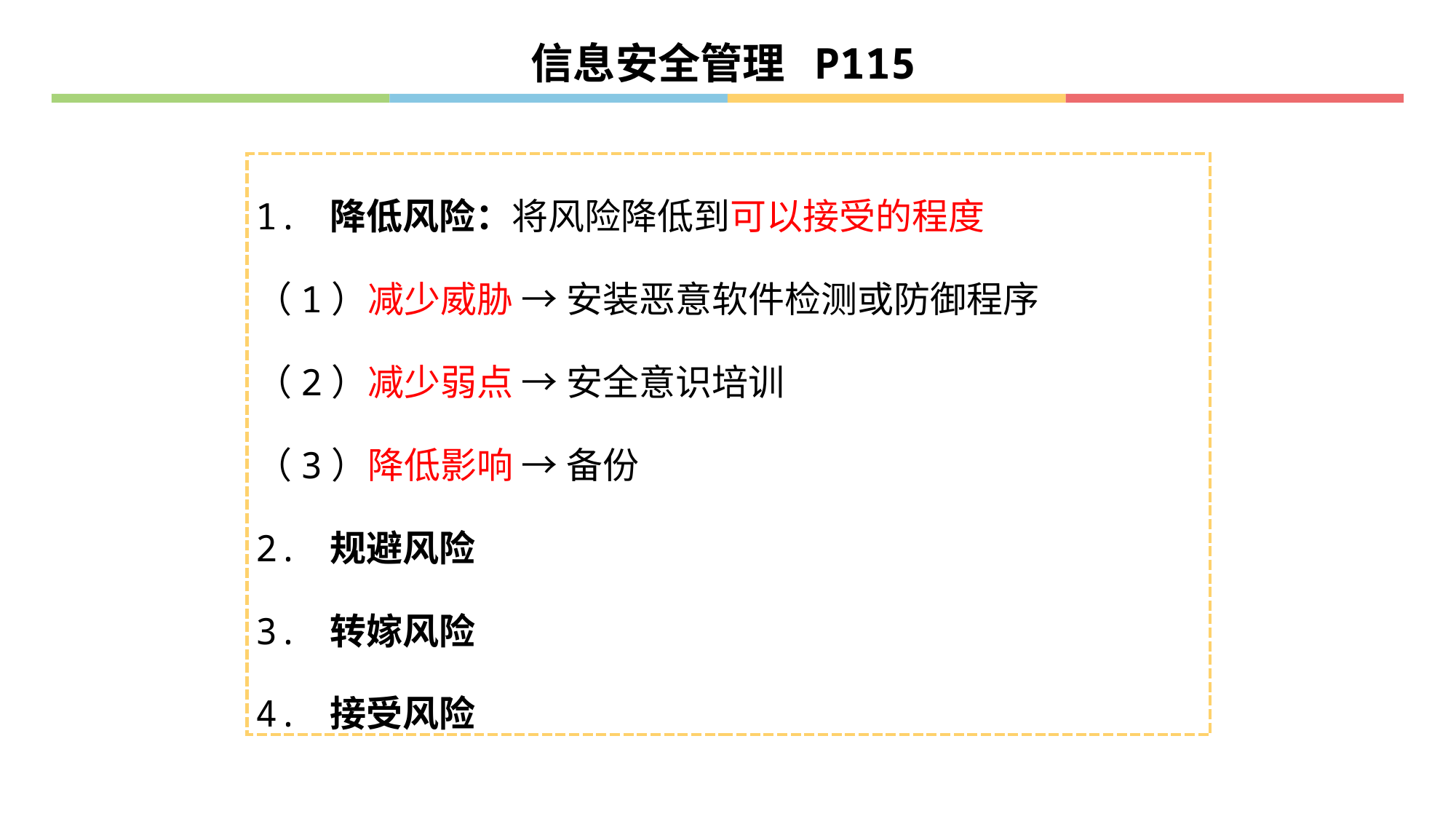

信息安全管理  P115
1. 降低风险：将风险降低到可以接受的程度
（1）减少威胁 → 安装恶意软件检测或防御程序
（2）减少弱点 → 安全意识培训
（3）降低影响 → 备份
2. 规避风险
3. 转嫁风险
4. 接受风险